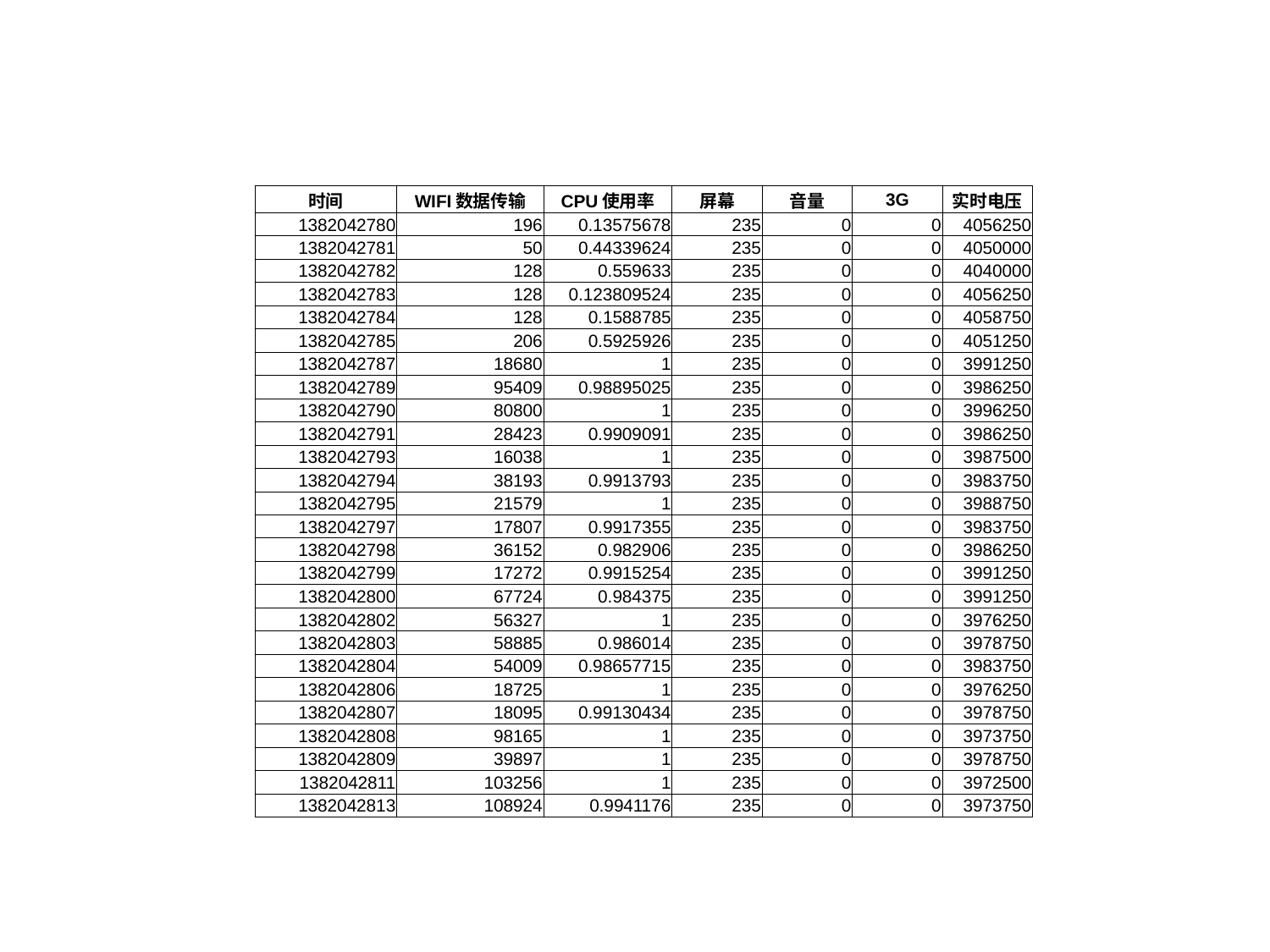

| 时间 | WIFI数据传输 | CPU使用率 | 屏幕 | 音量 | 3G | 实时电压 |
| --- | --- | --- | --- | --- | --- | --- |
| 1382042780 | 196 | 0.13575678 | 235 | 0 | 0 | 4056250 |
| 1382042781 | 50 | 0.44339624 | 235 | 0 | 0 | 4050000 |
| 1382042782 | 128 | 0.559633 | 235 | 0 | 0 | 4040000 |
| 1382042783 | 128 | 0.123809524 | 235 | 0 | 0 | 4056250 |
| 1382042784 | 128 | 0.1588785 | 235 | 0 | 0 | 4058750 |
| 1382042785 | 206 | 0.5925926 | 235 | 0 | 0 | 4051250 |
| 1382042787 | 18680 | 1 | 235 | 0 | 0 | 3991250 |
| 1382042789 | 95409 | 0.98895025 | 235 | 0 | 0 | 3986250 |
| 1382042790 | 80800 | 1 | 235 | 0 | 0 | 3996250 |
| 1382042791 | 28423 | 0.9909091 | 235 | 0 | 0 | 3986250 |
| 1382042793 | 16038 | 1 | 235 | 0 | 0 | 3987500 |
| 1382042794 | 38193 | 0.9913793 | 235 | 0 | 0 | 3983750 |
| 1382042795 | 21579 | 1 | 235 | 0 | 0 | 3988750 |
| 1382042797 | 17807 | 0.9917355 | 235 | 0 | 0 | 3983750 |
| 1382042798 | 36152 | 0.982906 | 235 | 0 | 0 | 3986250 |
| 1382042799 | 17272 | 0.9915254 | 235 | 0 | 0 | 3991250 |
| 1382042800 | 67724 | 0.984375 | 235 | 0 | 0 | 3991250 |
| 1382042802 | 56327 | 1 | 235 | 0 | 0 | 3976250 |
| 1382042803 | 58885 | 0.986014 | 235 | 0 | 0 | 3978750 |
| 1382042804 | 54009 | 0.98657715 | 235 | 0 | 0 | 3983750 |
| 1382042806 | 18725 | 1 | 235 | 0 | 0 | 3976250 |
| 1382042807 | 18095 | 0.99130434 | 235 | 0 | 0 | 3978750 |
| 1382042808 | 98165 | 1 | 235 | 0 | 0 | 3973750 |
| 1382042809 | 39897 | 1 | 235 | 0 | 0 | 3978750 |
| 1382042811 | 103256 | 1 | 235 | 0 | 0 | 3972500 |
| 1382042813 | 108924 | 0.9941176 | 235 | 0 | 0 | 3973750 |